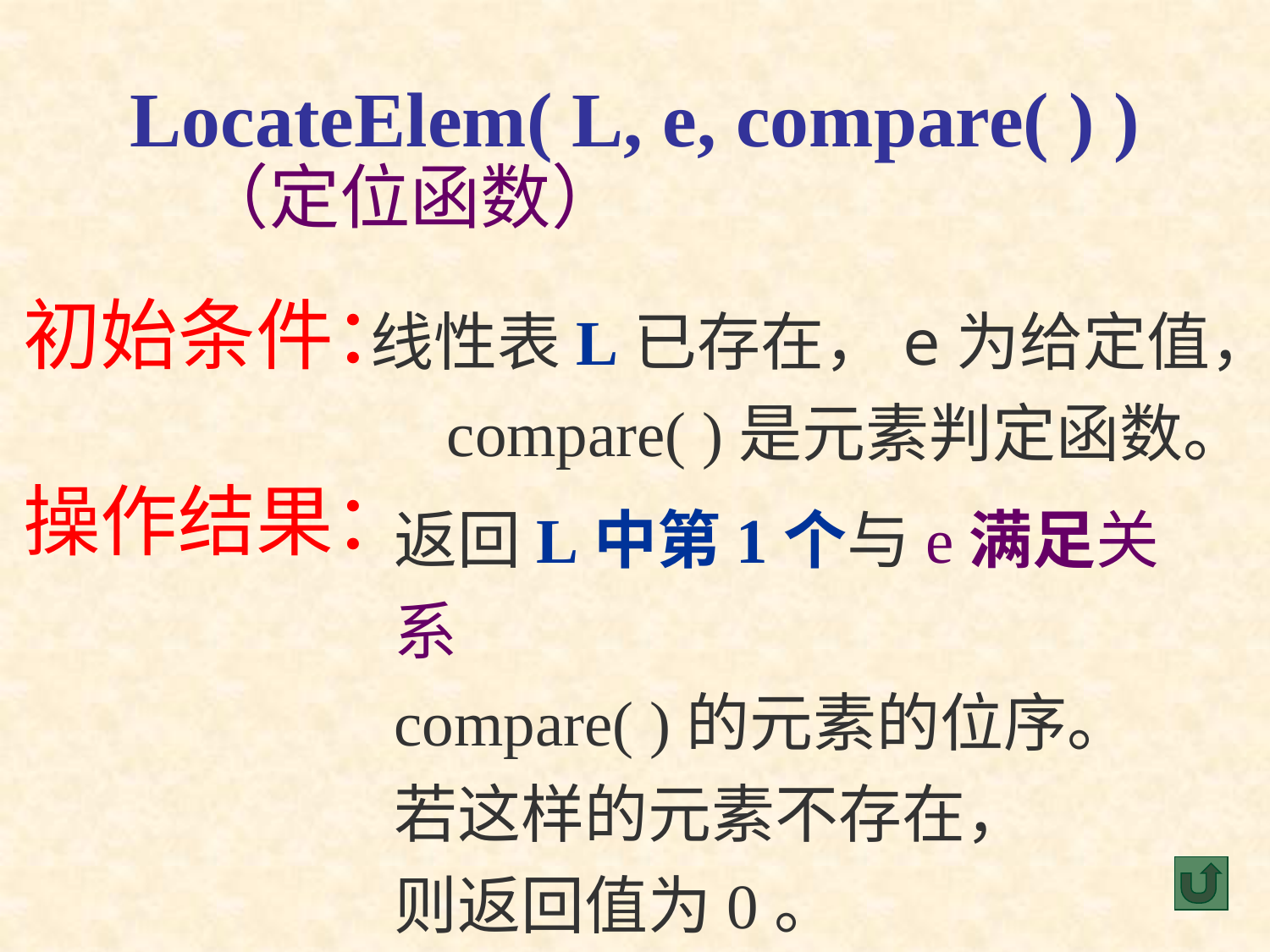

LocateElem( L, e, compare( ) )
（定位函数）
初始条件：

操作结果：
线性表L已存在，e为给定值，
  compare( )是元素判定函数。
返回L中第1个与e满足关系
compare( )的元素的位序。
若这样的元素不存在，
则返回值为0。